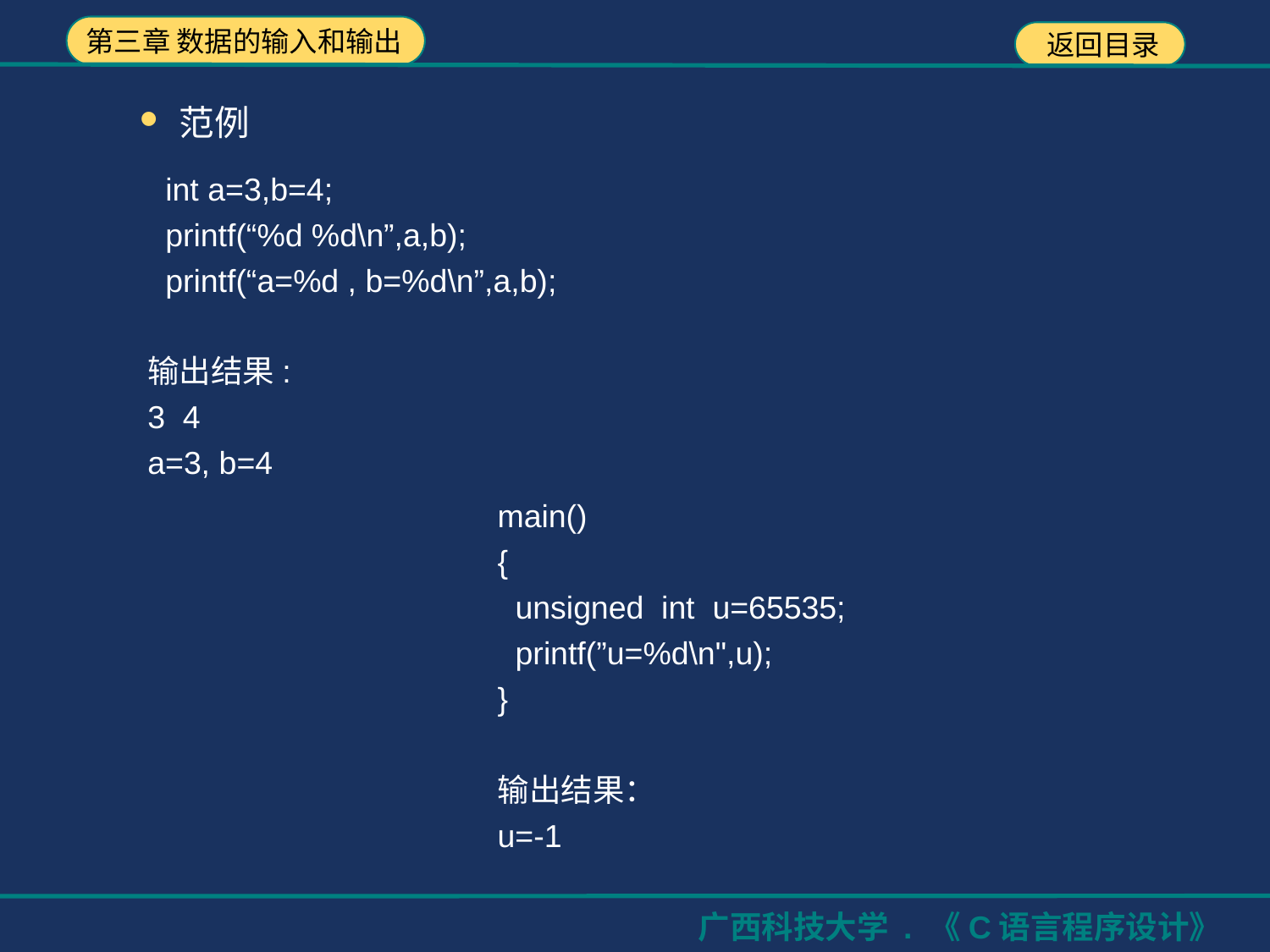

范例
  int a=3,b=4;
  printf(“%d %d\n”,a,b);
  printf(“a=%d , b=%d\n”,a,b);

输出结果:
3  4
a=3, b=4
main()
{
  unsigned  int  u=65535;
  printf(”u=%d\n",u);
}

输出结果：
u=-1